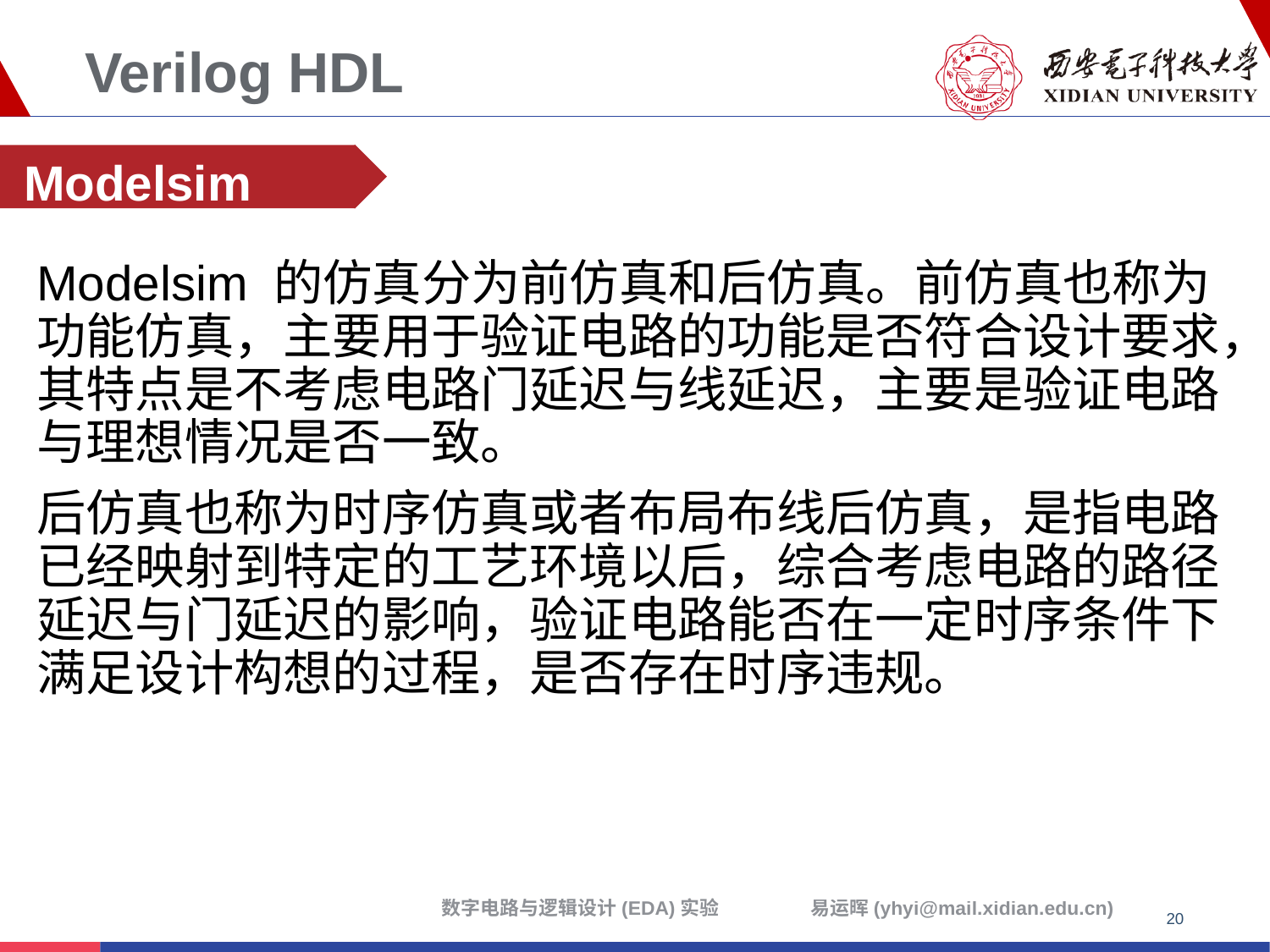

# Verilog HDL
Modelsim
Modelsim 的仿真分为前仿真和后仿真。前仿真也称为功能仿真，主要用于验证电路的功能是否符合设计要求，其特点是不考虑电路门延迟与线延迟，主要是验证电路与理想情况是否一致。
后仿真也称为时序仿真或者布局布线后仿真，是指电路已经映射到特定的工艺环境以后，综合考虑电路的路径延迟与门延迟的影响，验证电路能否在一定时序条件下满足设计构想的过程，是否存在时序违规。

20